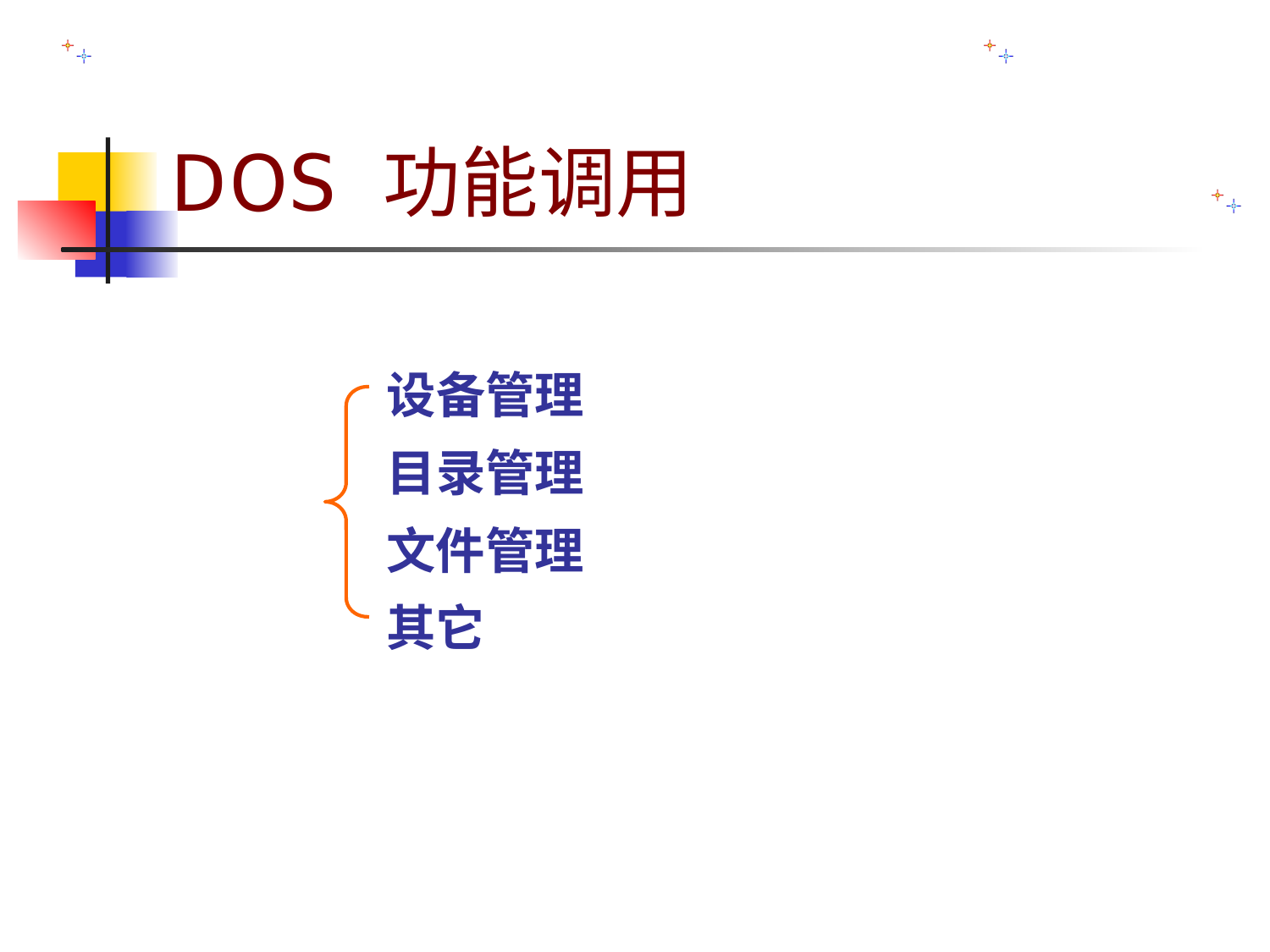

# DOS 功能调用
设备管理
目录管理
文件管理
其它